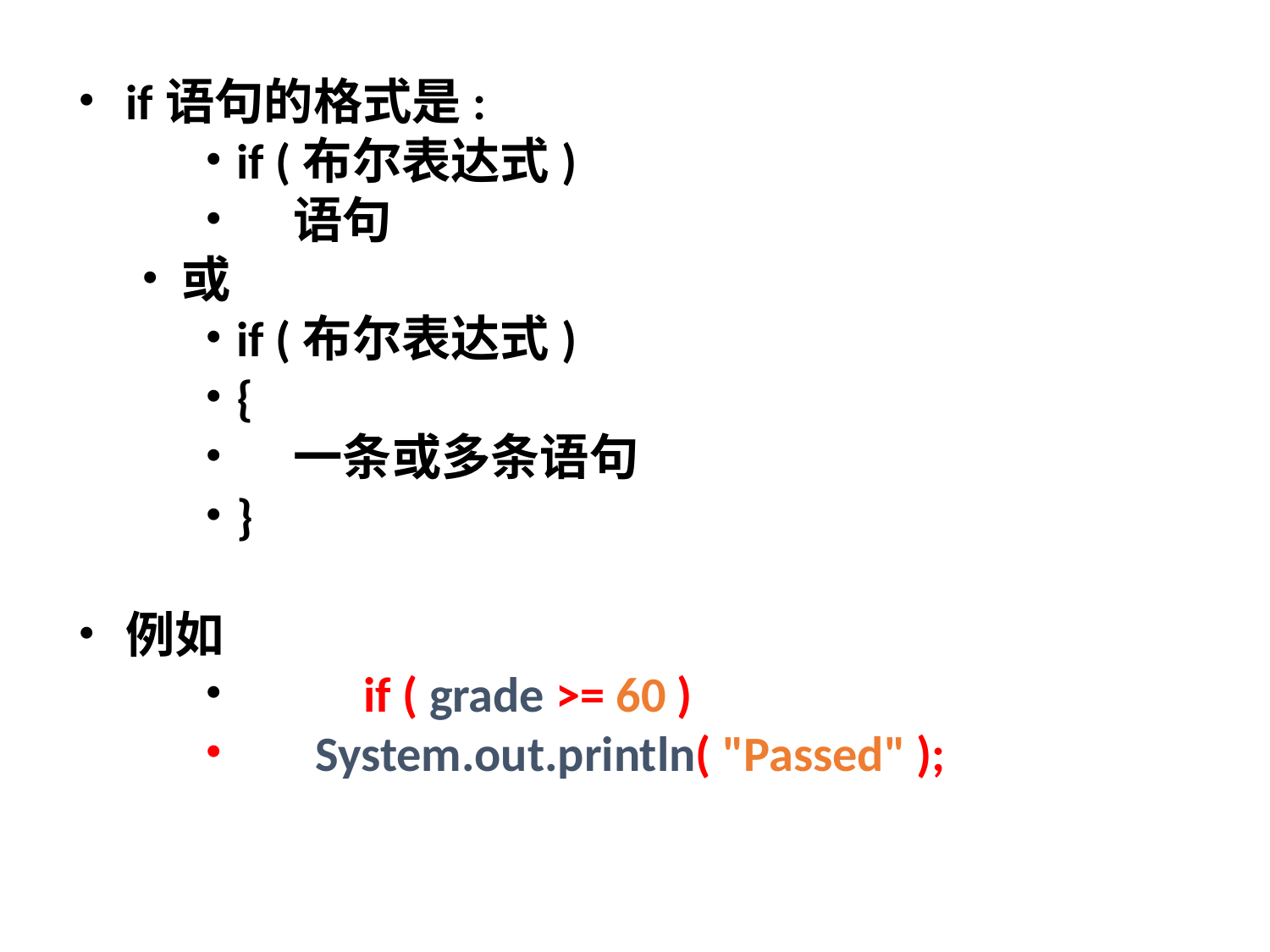

if语句
if语句的格式是:
if (布尔表达式)
    语句
或
if (布尔表达式)
{
    一条或多条语句
}

例如
	if ( grade >= 60 )
       System.out.println( "Passed" );